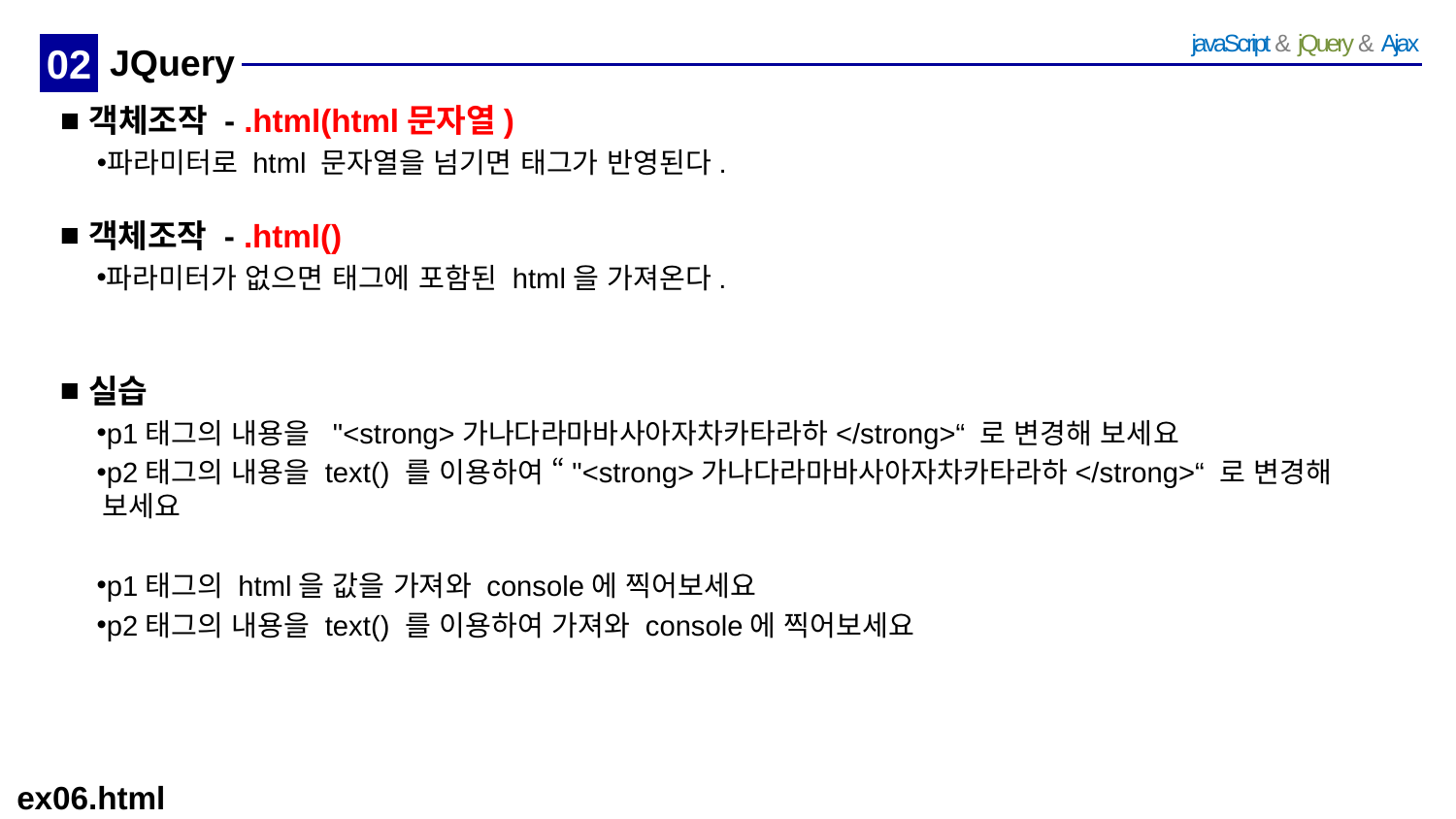

02
# JQuery
객체조작 - .html(html문자열)
파라미터로 html 문자열을 넘기면 태그가 반영된다.

객체조작 - .html()
파라미터가 없으면 태그에 포함된 html을 가져온다.

실습
p1태그의 내용을  "<strong>가나다라마바사아자차카타라하</strong>“ 로 변경해 보세요
p2태그의 내용을 text() 를 이용하여 “"<strong>가나다라마바사아자차카타라하</strong>“ 로 변경해 보세요

p1태그의 html을 값을 가져와 console에 찍어보세요
p2태그의 내용을 text() 를 이용하여 가져와 console에 찍어보세요

ex06.html